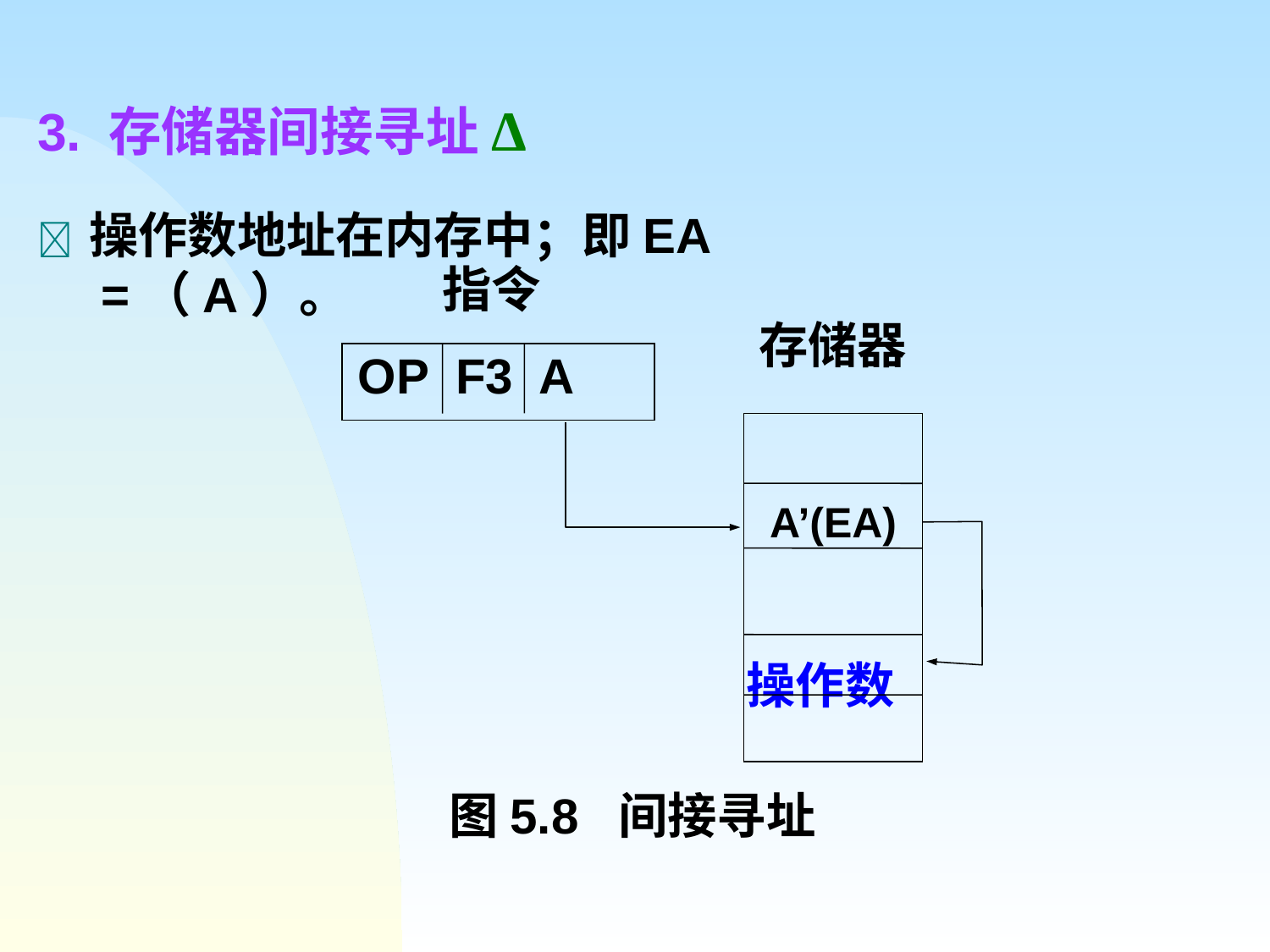

3. 存储器间接寻址Δ
• 操作数地址在内存中；即EA =（A）。
指令

 OP  F3  A

存储器

A’(EA)

操作数

图5.8  间接寻址